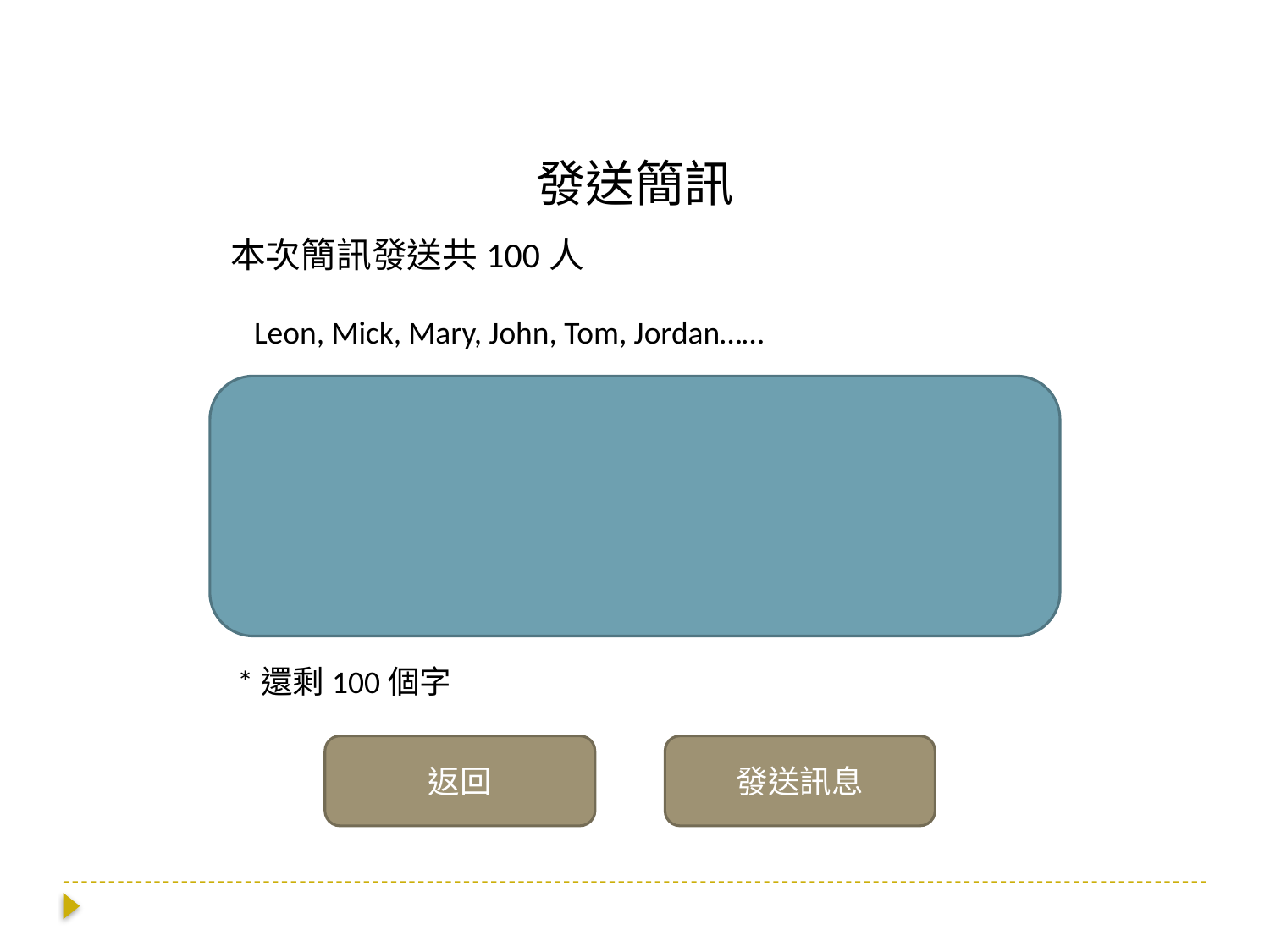

發送簡訊
本次簡訊發送共100人
Leon, Mick, Mary, John, Tom, Jordan……

*還剩100個字
返回
發送訊息